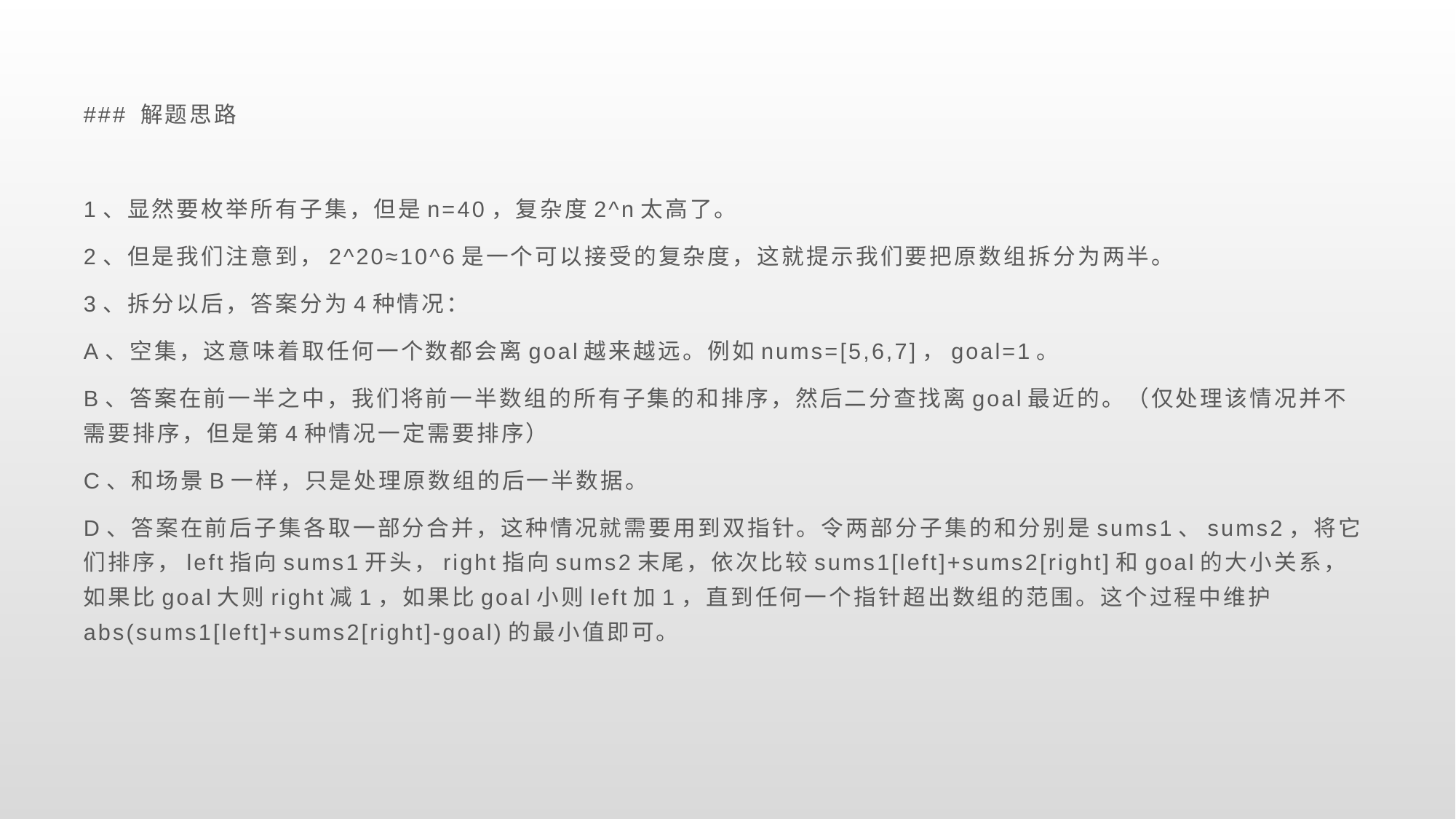

### 解题思路

1、显然要枚举所有子集，但是n=40，复杂度2^n太高了。
2、但是我们注意到，2^20≈10^6是一个可以接受的复杂度，这就提示我们要把原数组拆分为两半。
3、拆分以后，答案分为4种情况：
A、空集，这意味着取任何一个数都会离goal越来越远。例如nums=[5,6,7]，goal=1。
B、答案在前一半之中，我们将前一半数组的所有子集的和排序，然后二分查找离goal最近的。（仅处理该情况并不需要排序，但是第4种情况一定需要排序）
C、和场景B一样，只是处理原数组的后一半数据。
D、答案在前后子集各取一部分合并，这种情况就需要用到双指针。令两部分子集的和分别是sums1、sums2，将它们排序，left指向sums1开头，right指向sums2末尾，依次比较sums1[left]+sums2[right]和goal的大小关系，如果比goal大则right减1，如果比goal小则left加1，直到任何一个指针超出数组的范围。这个过程中维护abs(sums1[left]+sums2[right]-goal)的最小值即可。